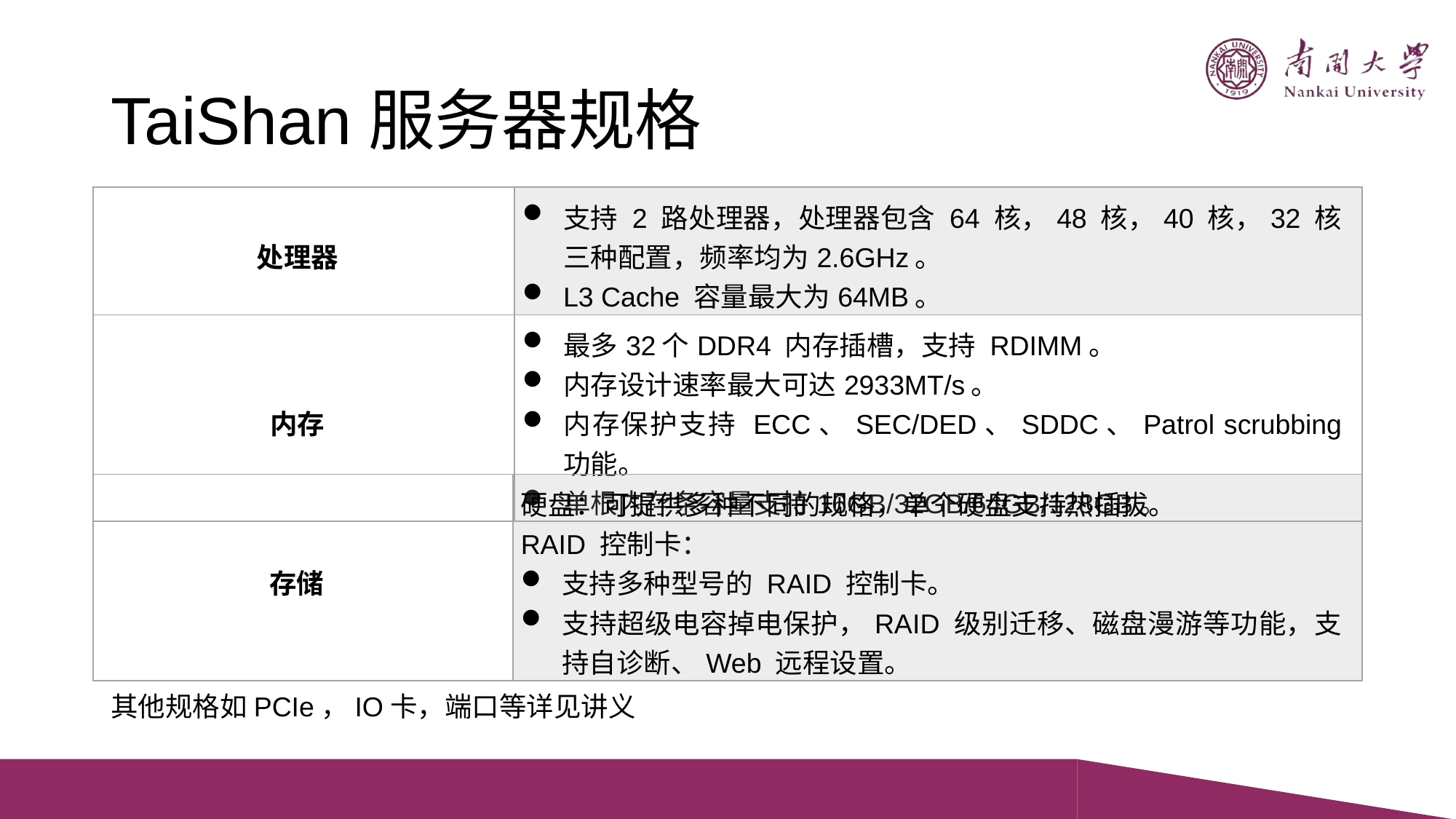

# TaiShan服务器规格
| 处理器 | 支持 2 路处理器，处理器包含 64 核，48 核，40 核，32 核三种配置，频率均为2.6GHz。 L3 Cache 容量最大为64MB。 |
| --- | --- |
| 内存 | 最多32个DDR4 内存插槽，支持 RDIMM。 内存设计速率最大可达2933MT/s。 内存保护支持 ECC、SEC/DED、SDDC、Patrol scrubbing 功能。 单根内存条容量支持16GB/32GB/64GB/128GB。 |
| 存储 | 硬盘：可提供多种不同的规格，单个硬盘支持热插拔。 RAID 控制卡： 支持多种型号的 RAID 控制卡。 支持超级电容掉电保护，RAID 级别迁移、磁盘漫游等功能，支持自诊断、Web 远程设置。 |
| --- | --- |
其他规格如PCIe，IO卡，端口等详见讲义